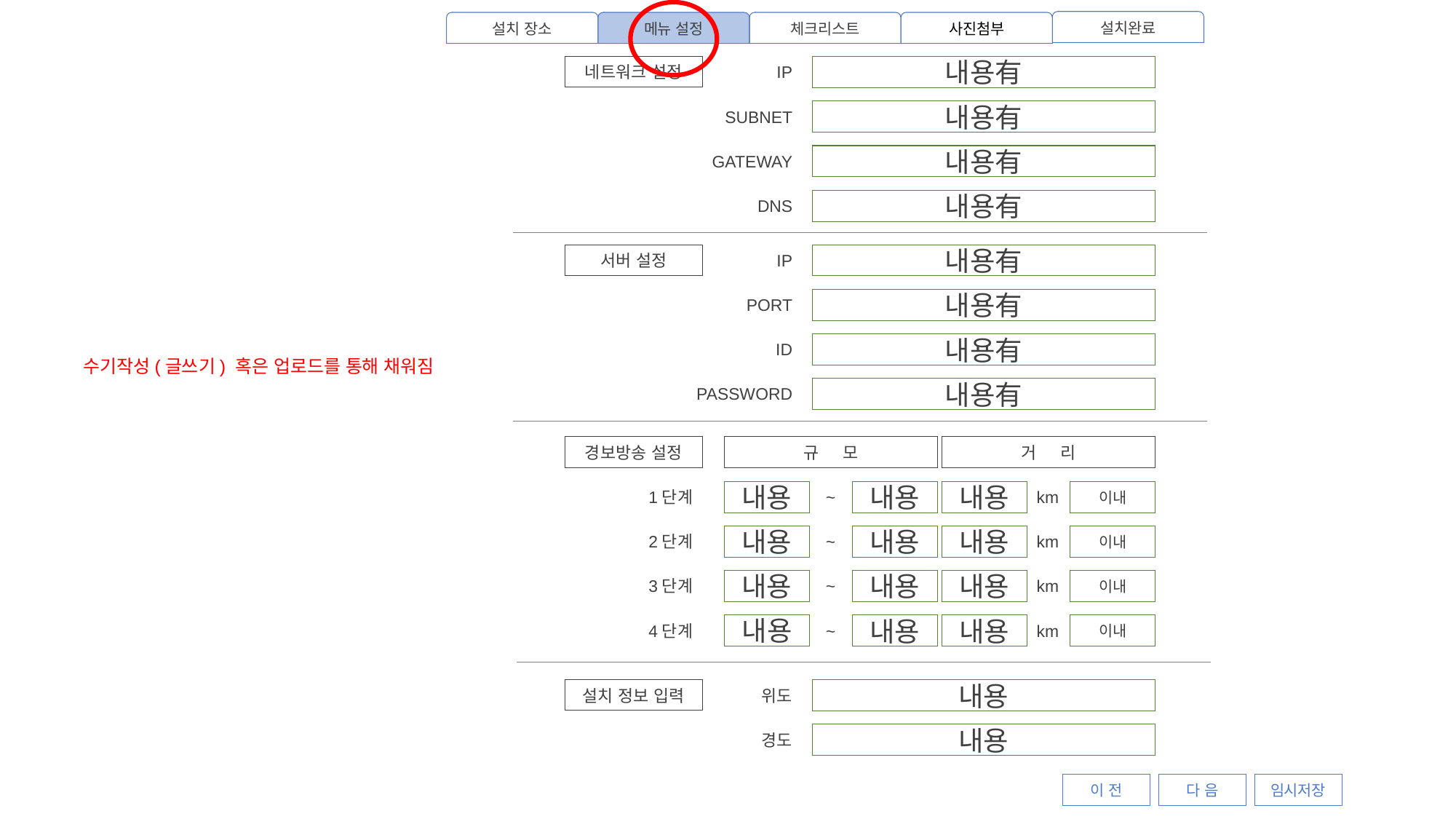

설치완료
설치 장소
메뉴 설정
체크리스트
사진첨부
네트워크 설정
IP
내용有
SUBNET
내용有
GATEWAY
내용有
DNS
내용有
서버 설정
IP
내용有
PORT
내용有
ID
내용有
PASSWORD
내용有
수기작성(글쓰기) 혹은 업로드를 통해 채워짐
경보방송 설정
규     모
거     리
1단계
내용
~
내용
내용
km
이내
2단계

내용
~
내용
내용
km
이내
3단계

내용
~
내용
내용
km
이내
내용
4단계

~
내용
내용
km
이내
설치 정보 입력
위도
내용
경도
내용
이 전
다 음
임시저장